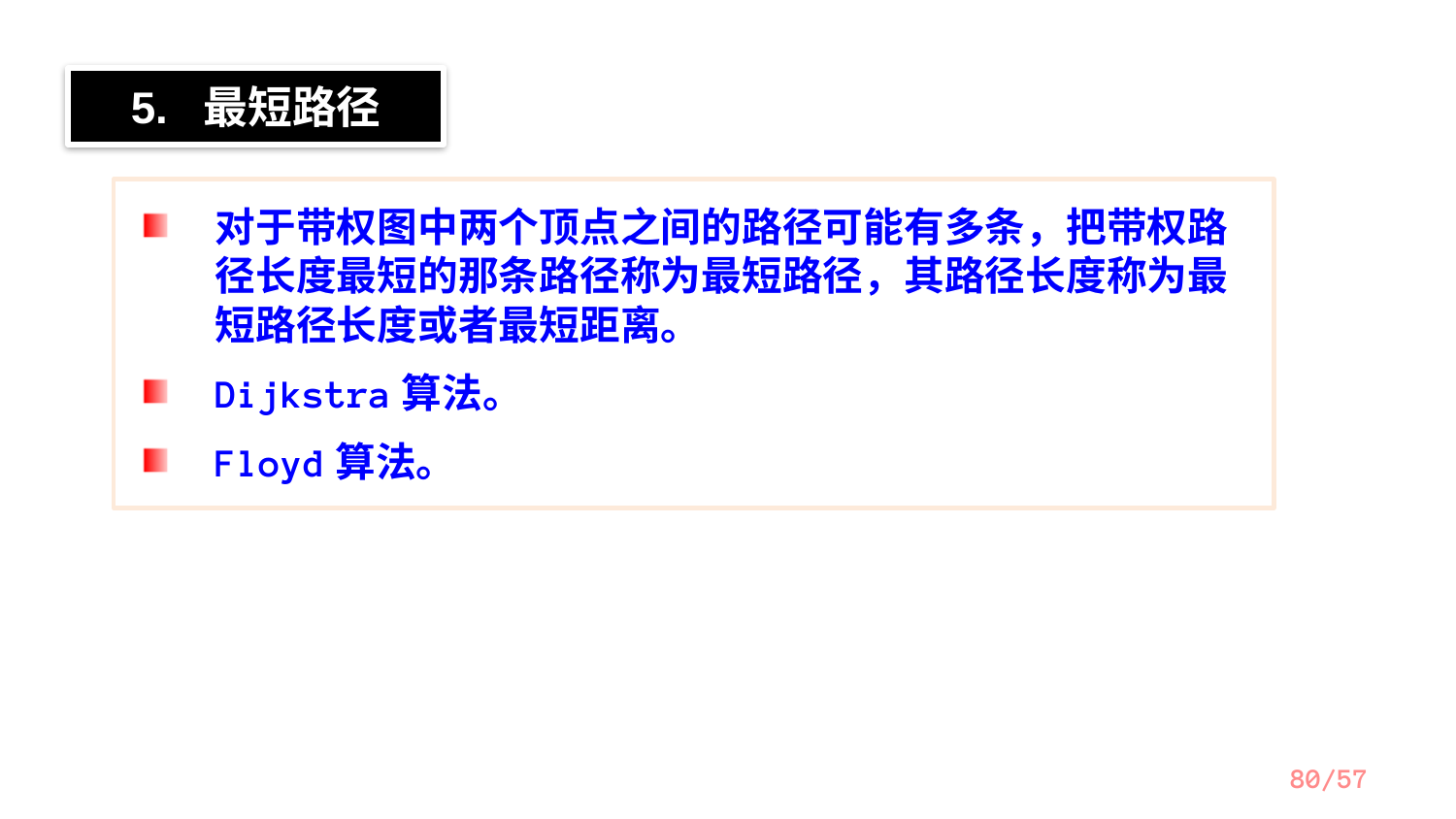

5.  最短路径
对于带权图中两个顶点之间的路径可能有多条，把带权路径长度最短的那条路径称为最短路径，其路径长度称为最短路径长度或者最短距离。
Dijkstra算法。
Floyd算法。
80/57